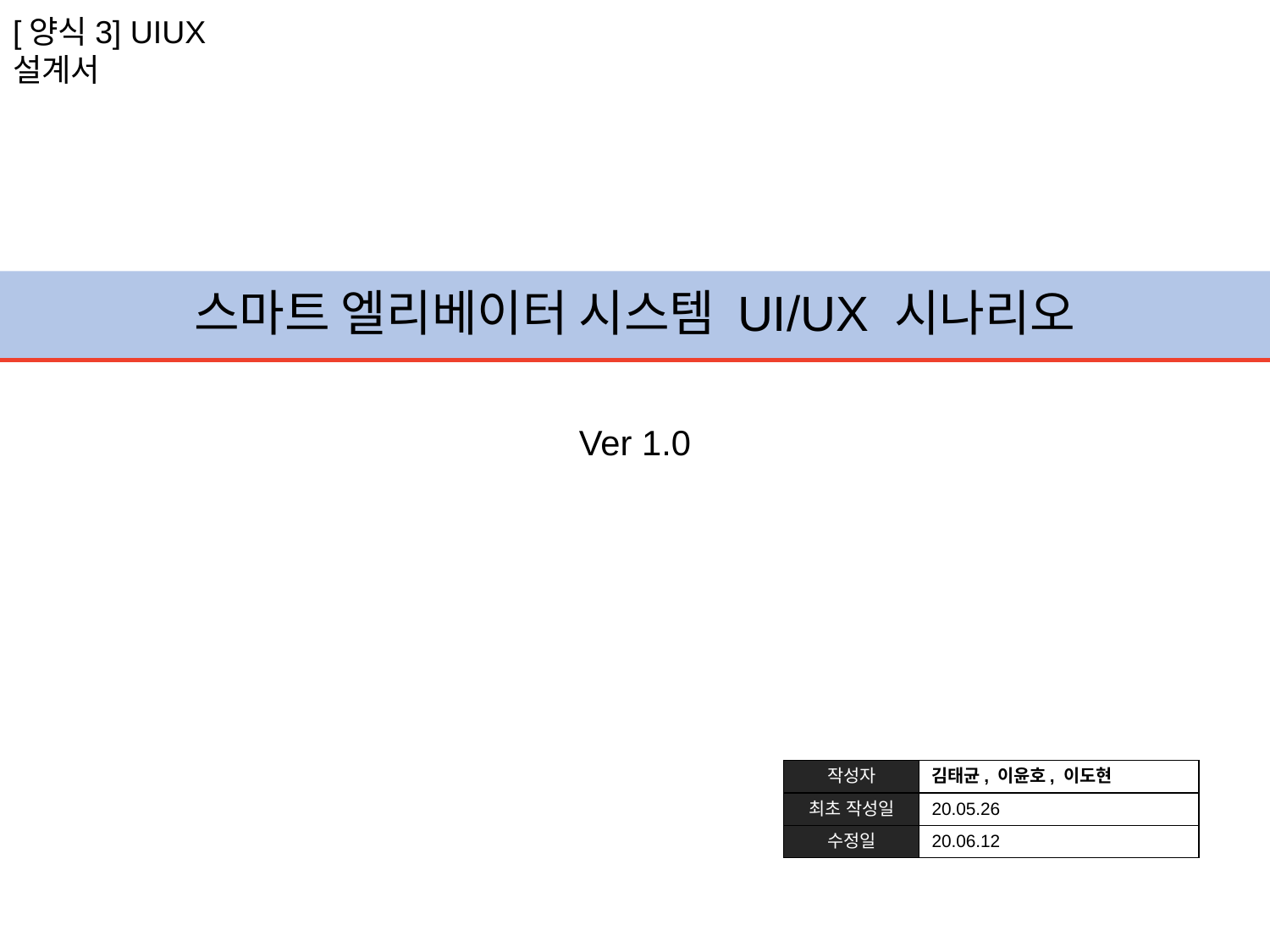

[양식3] UIUX설계서
# 스마트 엘리베이터 시스템 UI/UX 시나리오
Ver 1.0
| 작성자 | 김태균, 이윤호, 이도현 |
| --- | --- |
| 최초 작성일 | 20.05.26 |
| 수정일 | 20.06.12 |